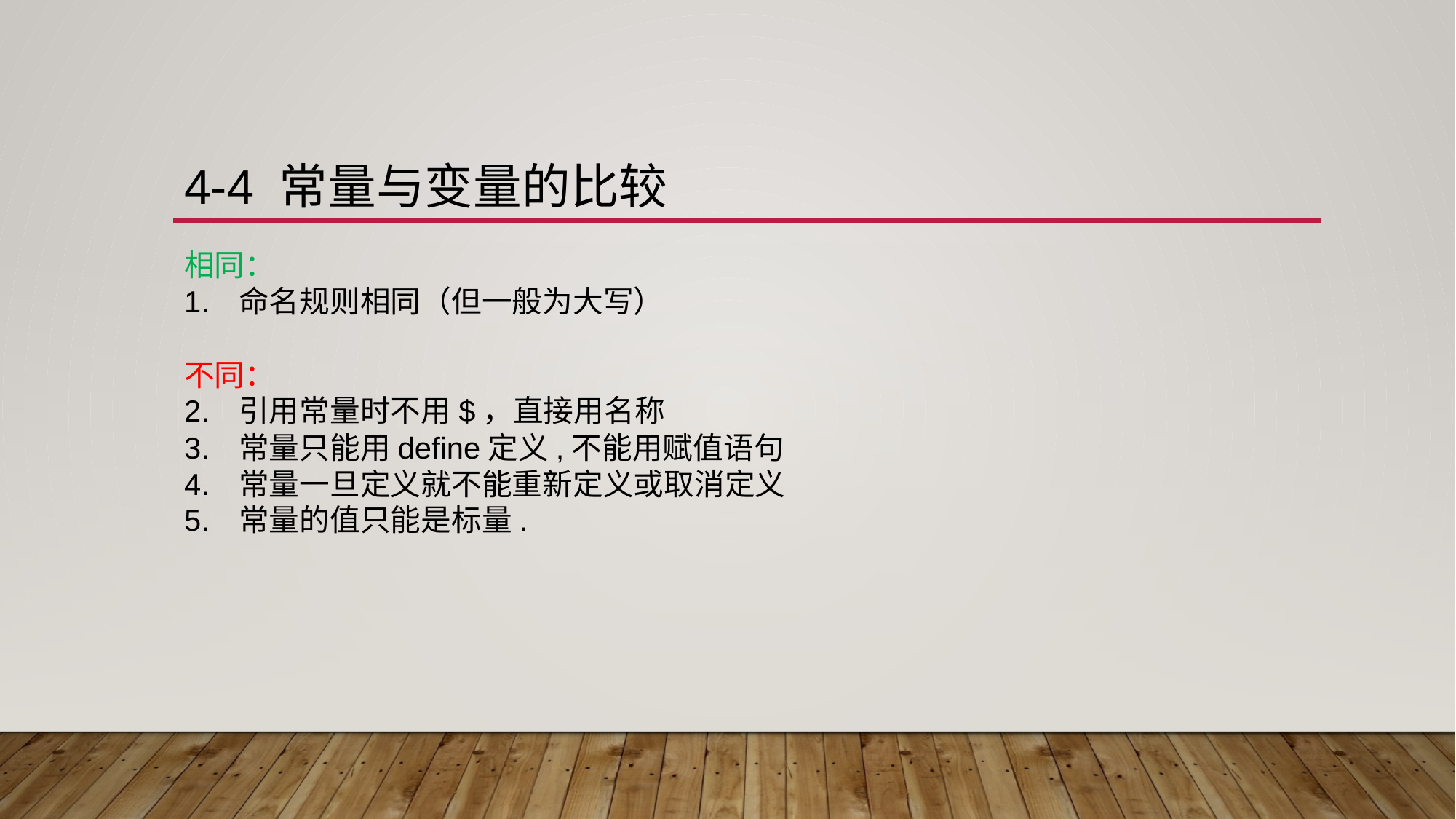

# 4-4 常量与变量的比较
相同：
命名规则相同（但一般为大写）

不同：
引用常量时不用$，直接用名称
常量只能用define定义,不能用赋值语句
常量一旦定义就不能重新定义或取消定义
常量的值只能是标量.